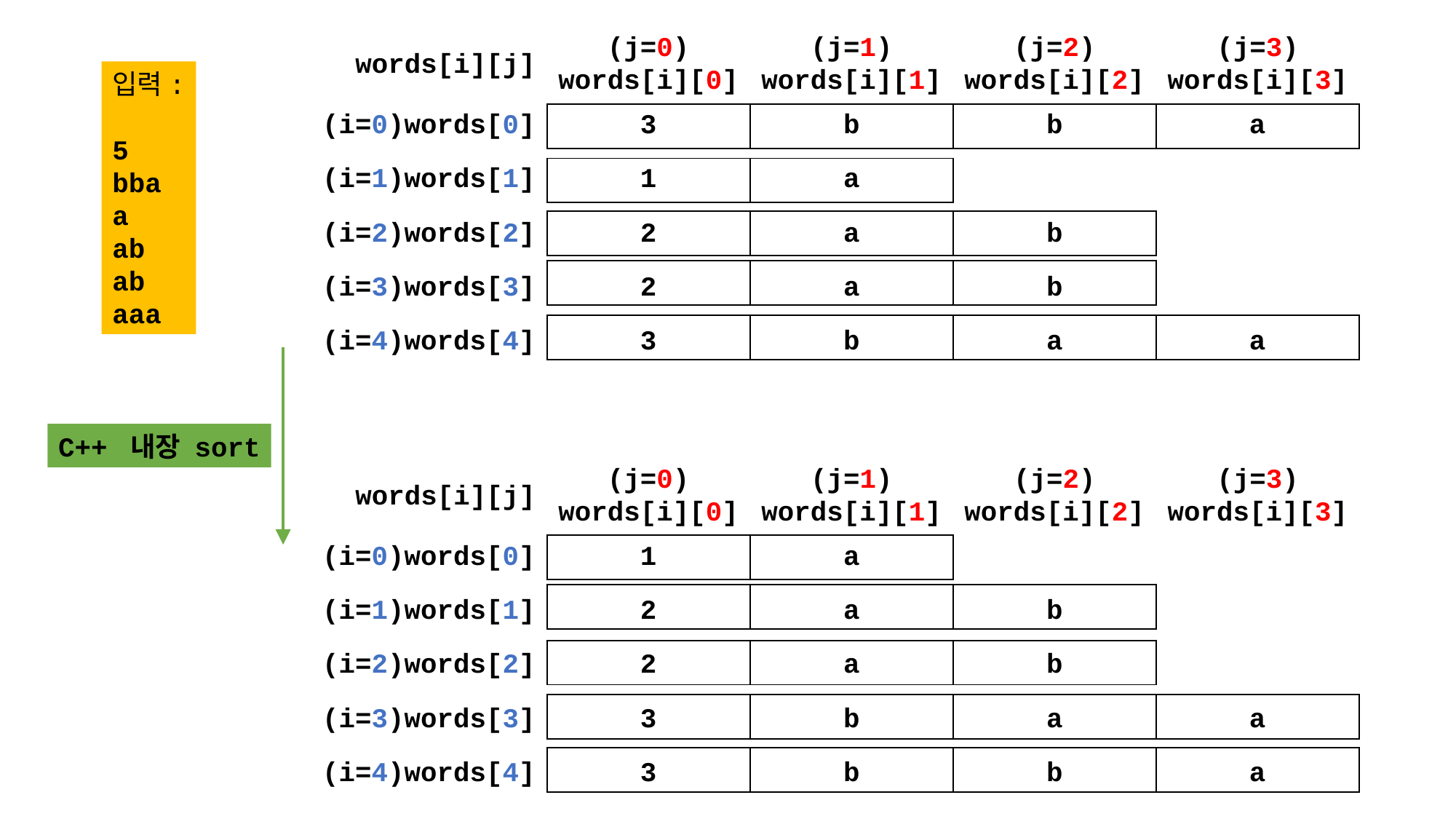

(j=0)
words[i][0]
(j=1)
words[i][1]
(j=2)
words[i][2]
(j=3)
words[i][3]
words[i][j]
입력:

5
bba
a
ab
ab
aaa
(i=0)words[0]
3
b
b
a
|  |  |  |  |
| --- | --- | --- | --- |
(i=1)words[1]
1
a
|  |  |
| --- | --- |
(i=2)words[2]
2
a
b
|  |  |  |
| --- | --- | --- |
|  |  |  |
| --- | --- | --- |
(i=3)words[3]
2
a
b
|  |  |  |  |
| --- | --- | --- | --- |
(i=4)words[4]
3
b
a
a
C++ 내장 sort
(j=0)
words[i][0]
(j=1)
words[i][1]
(j=2)
words[i][2]
(j=3)
words[i][3]
words[i][j]
(i=0)words[0]
1
a
|  |  |
| --- | --- |
|  |  |  |
| --- | --- | --- |
(i=1)words[1]
2
a
b
|  |  |  |
| --- | --- | --- |
(i=2)words[2]
2
a
b
|  |  |  |  |
| --- | --- | --- | --- |
(i=3)words[3]
3
b
a
a
|  |  |  |  |
| --- | --- | --- | --- |
(i=4)words[4]
3
b
b
a